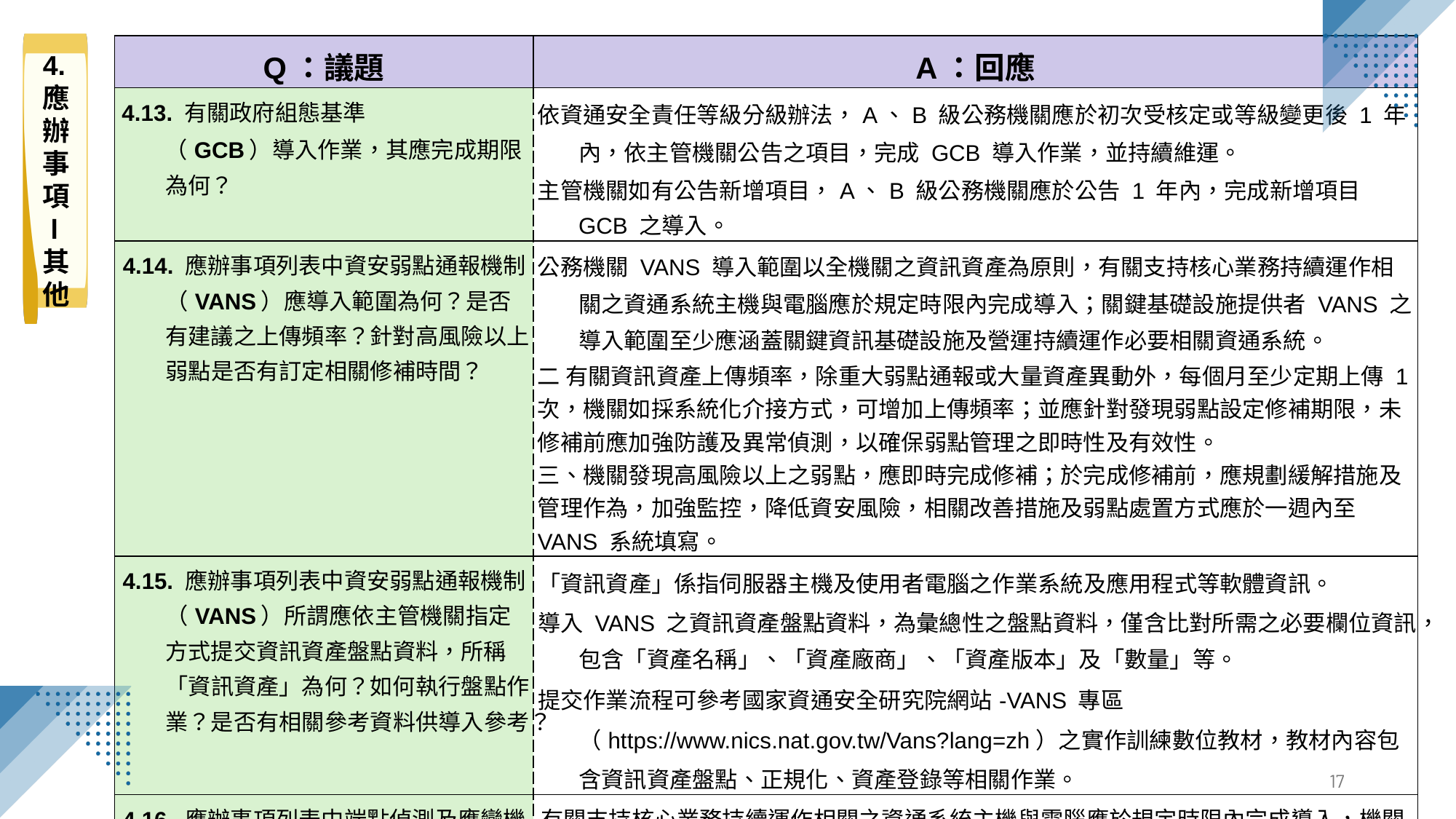

4.應辦事項
 l
其他

| Q：議題 | A：回應 |
| --- | --- |
| 4.13. 有關政府組態基準 （GCB）導入作業，其應完成期限為何？ | 依資通安全責任等級分級辦法，A、B 級公務機關應於初次受核定或等級變更後 1 年內，依主管機關公告之項目，完成 GCB 導入作業，並持續維運。 主管機關如有公告新增項目，A、B 級公務機關應於公告 1 年內，完成新增項目 GCB 之導入。 |
| 4.14. 應辦事項列表中資安弱點通報機制（VANS）應導入範圍為何？是否有建議之上傳頻率？針對高風險以上弱點是否有訂定相關修補時間？ | 公務機關 VANS 導入範圍以全機關之資訊資產為原則，有關支持核心業務持續運作相關之資通系統主機與電腦應於規定時限內完成導入；關鍵基礎設施提供者 VANS 之導入範圍至少應涵蓋關鍵資訊基礎設施及營運持續運作必要相關資通系統。 二 有關資訊資產上傳頻率，除重大弱點通報或大量資產異動外，每個月至少定期上傳 1 次，機關如採系統化介接方式，可增加上傳頻率；並應針對發現弱點設定修補期限，未修補前應加強防護及異常偵測，以確保弱點管理之即時性及有效性。 三、機關發現高風險以上之弱點，應即時完成修補；於完成修補前，應規劃緩解措施及管理作為，加強監控，降低資安風險，相關改善措施及弱點處置方式應於一週內至 VANS 系統填寫。 |
| 4.15. 應辦事項列表中資安弱點通報機制（VANS）所謂應依主管機關指定方式提交資訊資產盤點資料，所稱「資訊資產」為何？如何執行盤點作業？是否有相關參考資料供導入參考？ | 「資訊資產」係指伺服器主機及使用者電腦之作業系統及應用程式等軟體資訊。 導入 VANS 之資訊資產盤點資料，為彙總性之盤點資料，僅含比對所需之必要欄位資訊，包含「資產名稱」、「資產廠商」、「資產版本」及「數量」等。 提交作業流程可參考國家資通安全研究院網站-VANS 專區 （https://www.nics.nat.gov.tw/Vans?lang=zh）之實作訓練數位教材，教材內容包含資訊資產盤點、正規化、資產登錄等相關作業。 |
| 4.16. 應辦事項列表中端點偵測及應變機制（EDR）應導入範圍為何？若機關現階段尚未編列足夠的經費，應如何導入？ | 有關支持核心業務持續運作相關之資通系統主機與電腦應於規定時限內完成導入，機關如囿於經費，可考量與核心業務之關聯性、資安風險程度及資訊資產重要性等，優先擇定並分年完成導入。 |

17